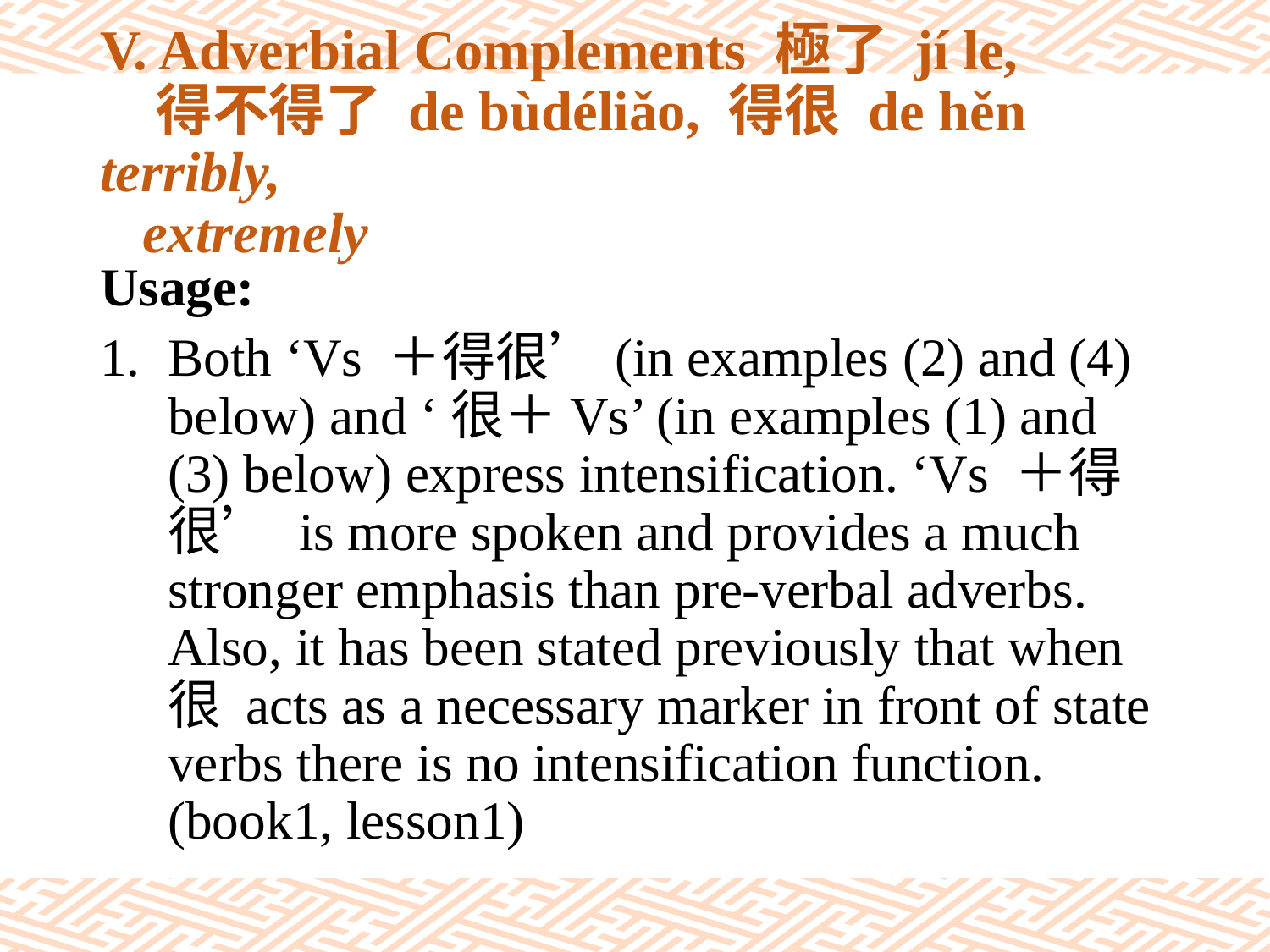

# V. Adverbial Complements 極了 jí le, 得不得了 de bùdéliǎo, 得很 de hěn  terribly, extremely
Usage:
Both ‘Vs ＋得很’(in examples (2) and (4) below) and ‘很＋Vs’ (in examples (1) and (3) below) express intensification. ‘Vs ＋得很’ is more spoken and provides a much stronger emphasis than pre-verbal adverbs. Also, it has been stated previously that when 很 acts as a necessary marker in front of state verbs there is no intensification function. (book1, lesson1)